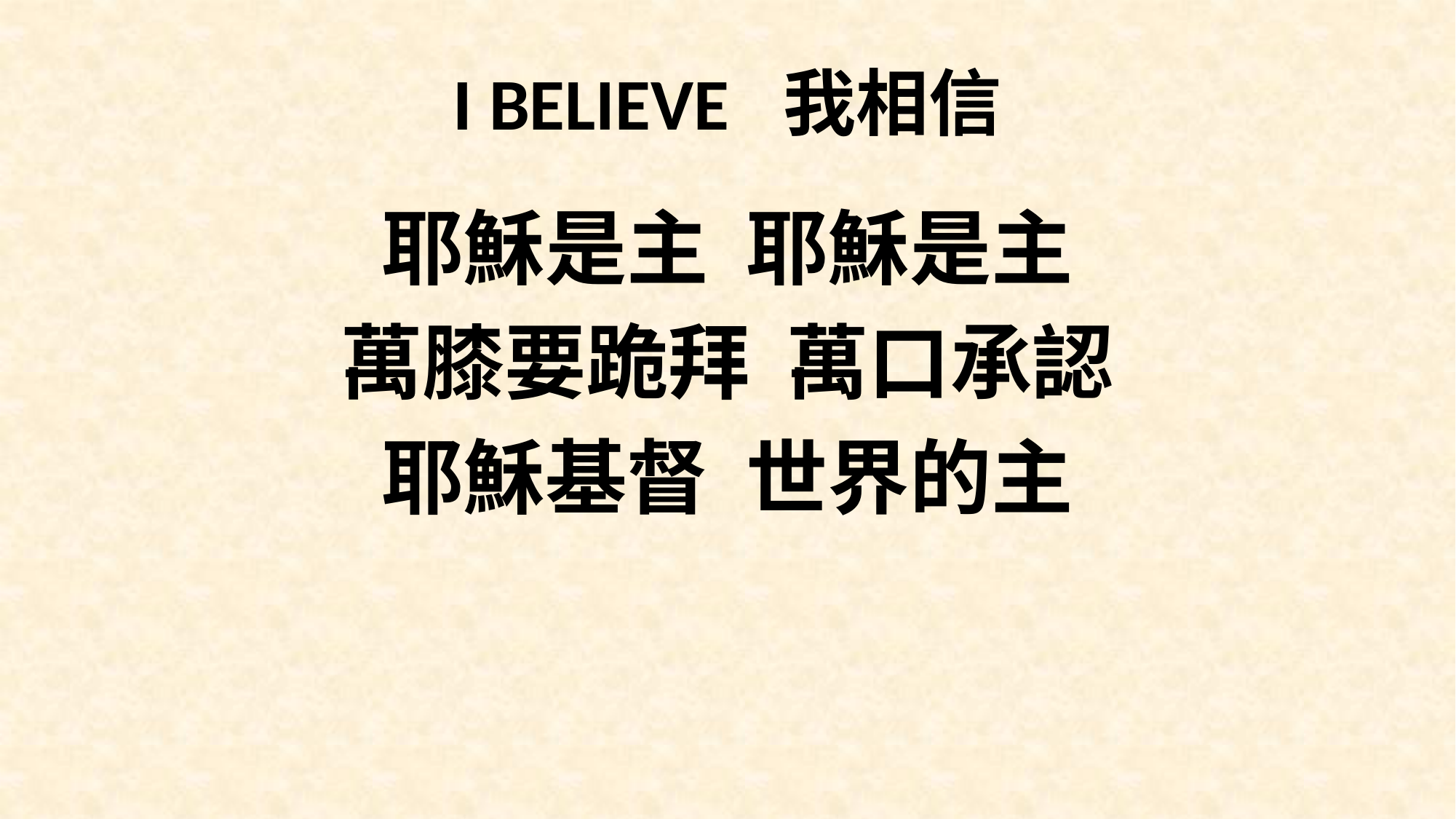

# I BELIEVE  我相信
耶穌是主  耶穌是主
萬膝要跪拜  萬口承認
耶穌基督  世界的主